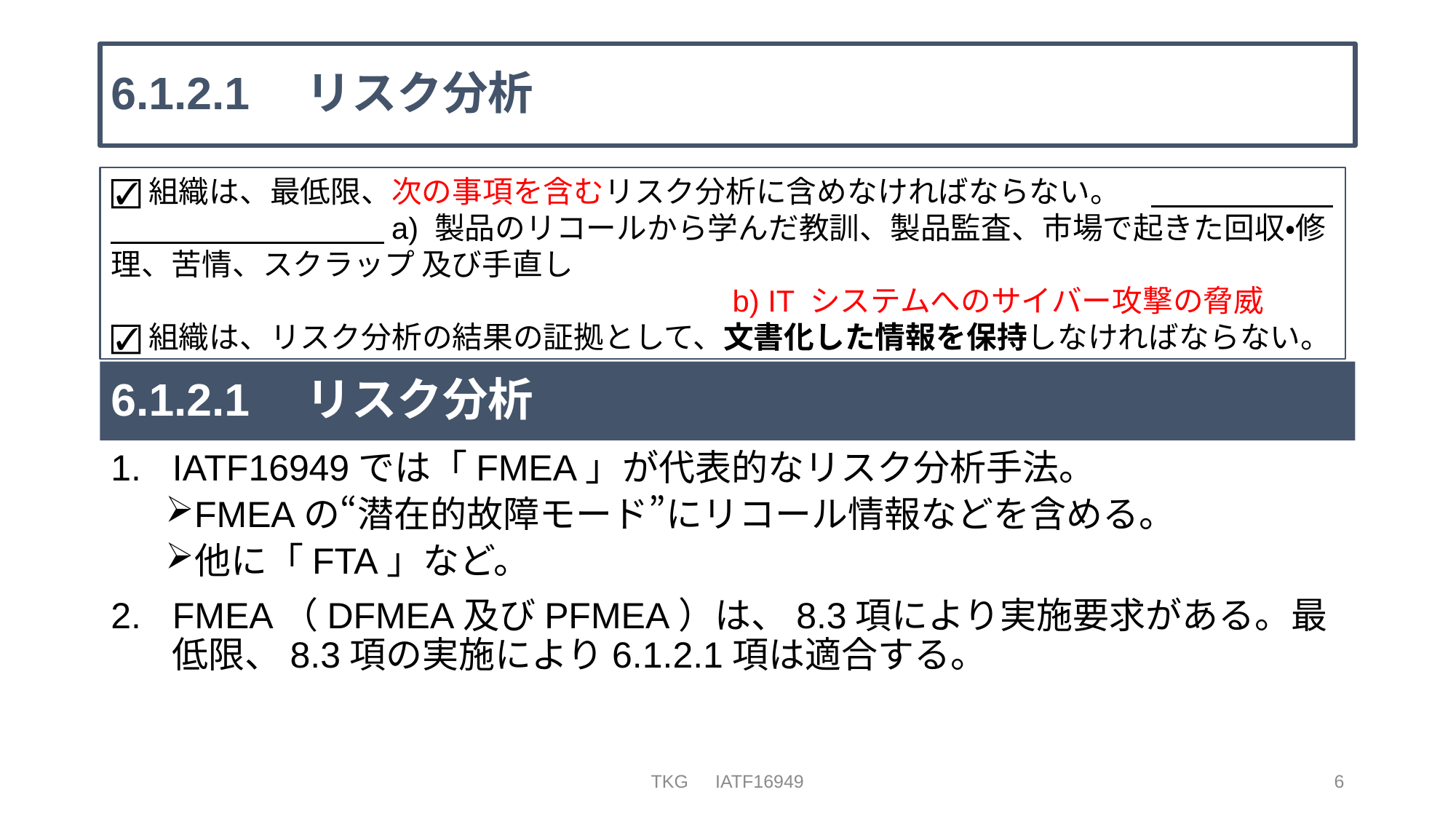

# 6.1.2.1　リスク分析
☑組織は、最低限、次の事項を含むリスク分析に含めなければならない。　　　　　　　　　　　　　　　　a) 製品のリコールから学んだ教訓、製品監査、市場で起きた回収・修理、苦情、スクラップ 及び手直し　　　　　　　　　　　　　　　　　　　　　　　　　　　　　　　　　　　　　　　　　　　　　 b) IT システムへのサイバー攻撃の脅威
☑組織は、リスク分析の結果の証拠として、文書化した情報を保持しなければならない。
6.1.2.1　リスク分析
IATF16949では「FMEA」が代表的なリスク分析手法。
FMEAの“潜在的故障モード”にリコール情報などを含める。
他に「FTA」など。
FMEA（DFMEA及びPFMEA）は、8.3項により実施要求がある。最低限、8.3項の実施により6.1.2.1項は適合する。
TKG　IATF16949
6